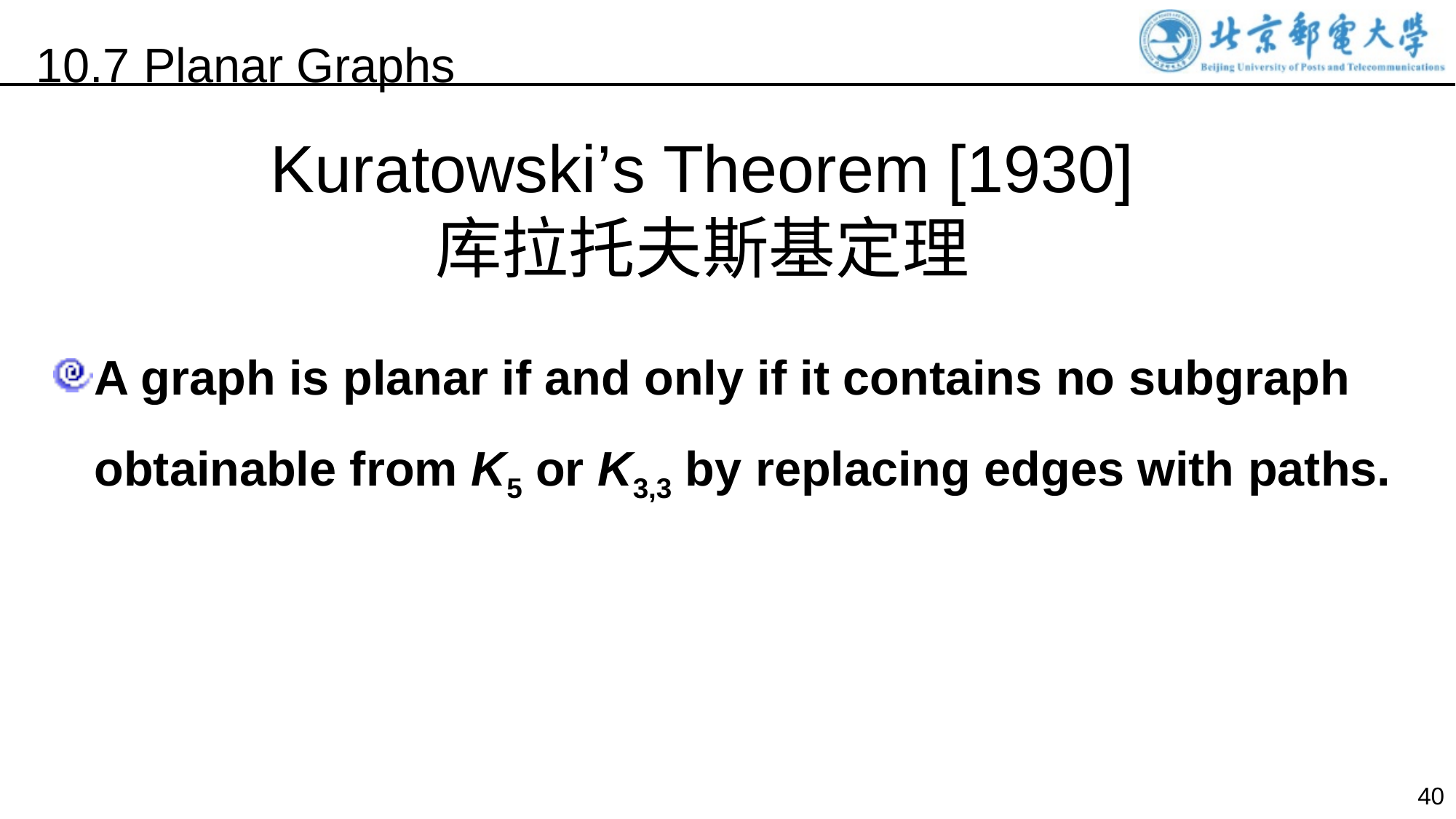

10.7 Planar Graphs
Kuratowski’s Theorem [1930]
库拉托夫斯基定理
A graph is planar if and only if it contains no subgraph obtainable from K5 or K3,3 by replacing edges with paths.